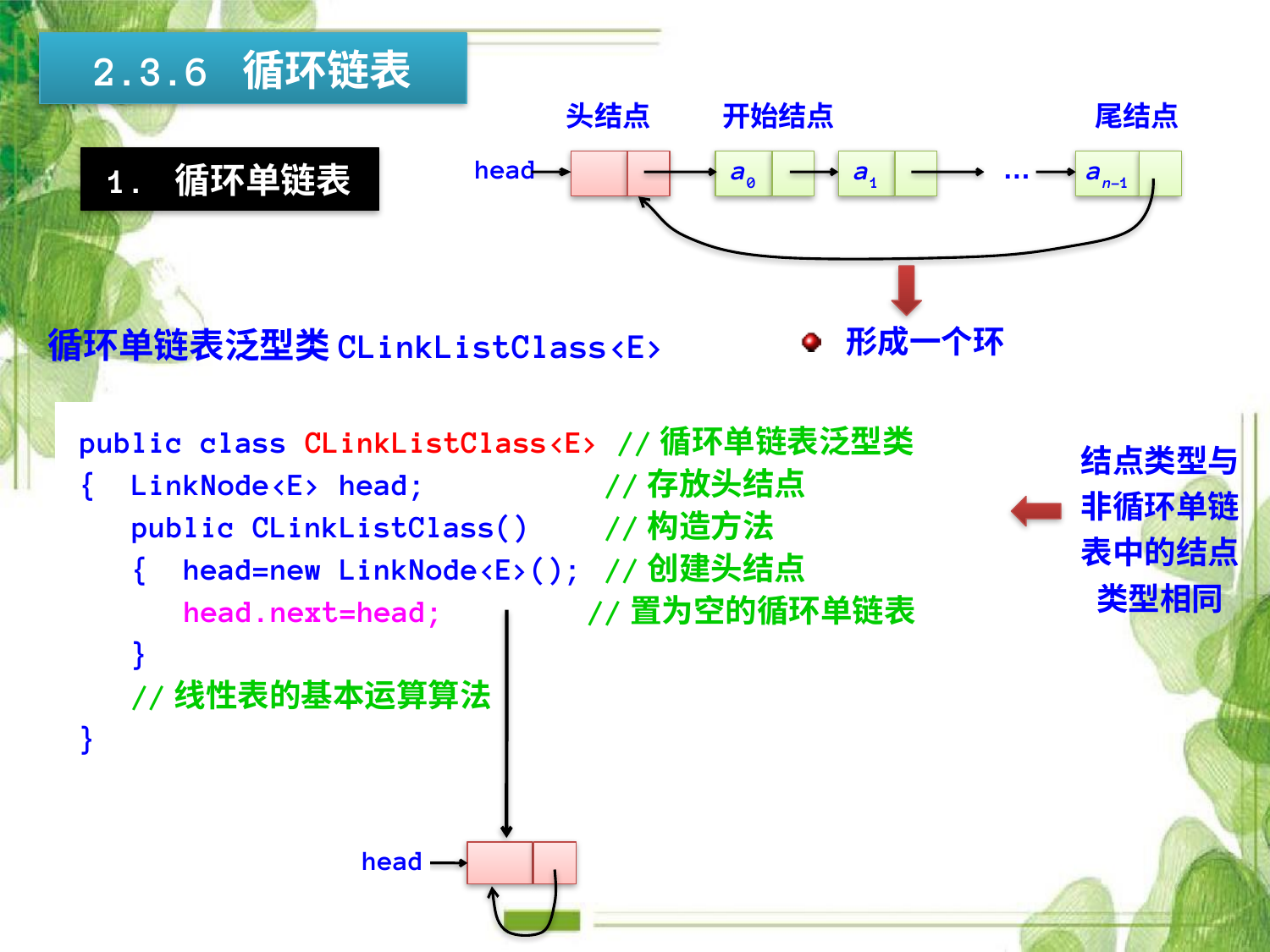

2.3.6 循环链表
头结点
开始结点
尾结点

a0

a1

an-1

head
…

1. 循环单链表

形成一个环
循环单链表泛型类CLinkListClass<E>
public class CLinkListClass<E> //循环单链表泛型类
{  LinkNode<E> head;		 //存放头结点
   public CLinkListClass()	 //构造方法
   {  head=new LinkNode<E>();	 //创建头结点
      head.next=head;		//置为空的循环单链表
   }
   //线性表的基本运算算法
}
结点类型与非循环单链表中的结点类型相同

head